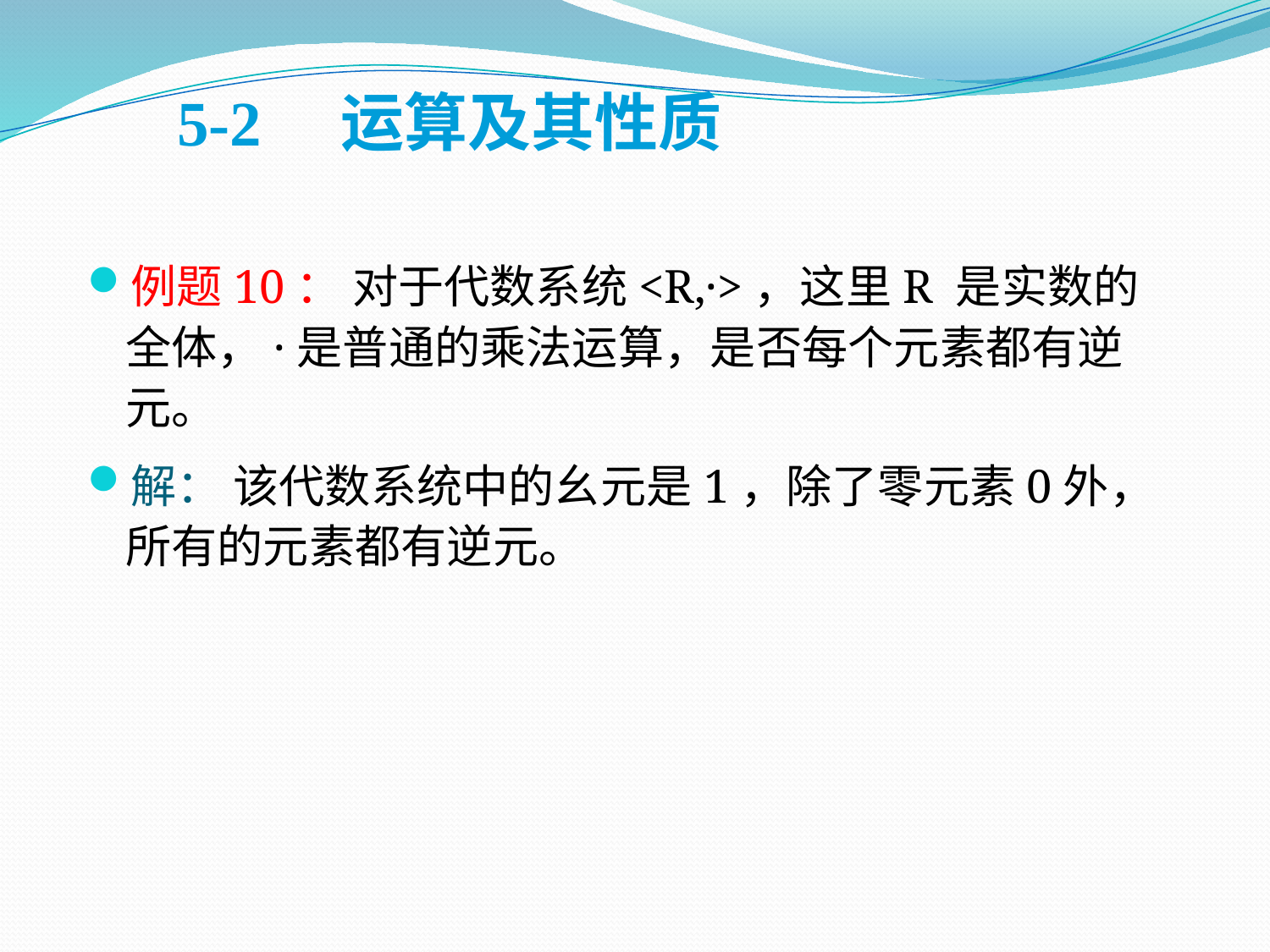

5-2　运算及其性质
例题10： 对于代数系统<R,·>，这里R 是实数的全体，·是普通的乘法运算，是否每个元素都有逆元。
解： 该代数系统中的幺元是1，除了零元素0外，所有的元素都有逆元。